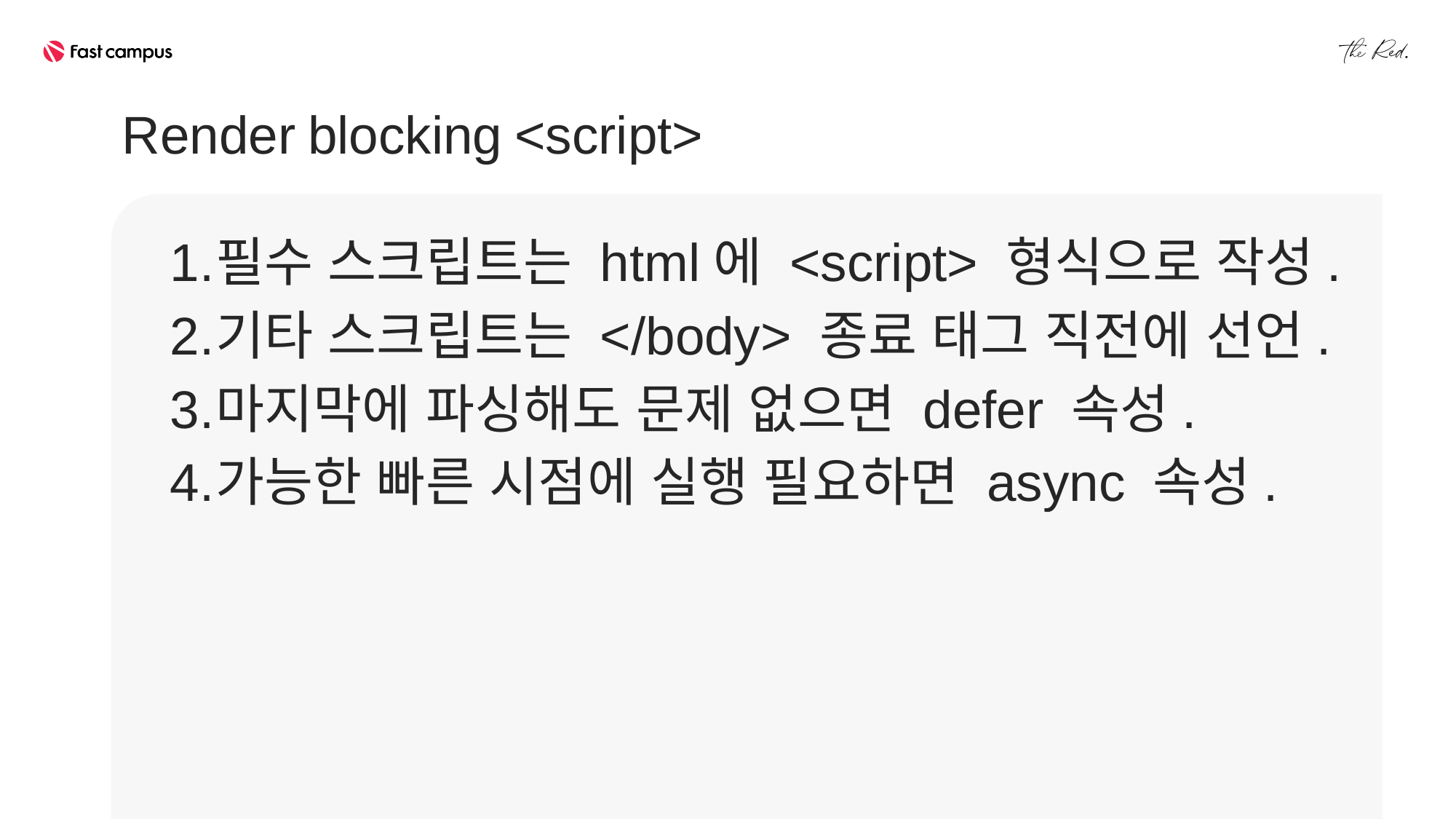

Render blocking <script>
필수 스크립트는 html에 <script> 형식으로 작성.
기타 스크립트는 </body> 종료 태그 직전에 선언.
마지막에 파싱해도 문제 없으면 defer 속성.
가능한 빠른 시점에 실행 필요하면 async 속성.